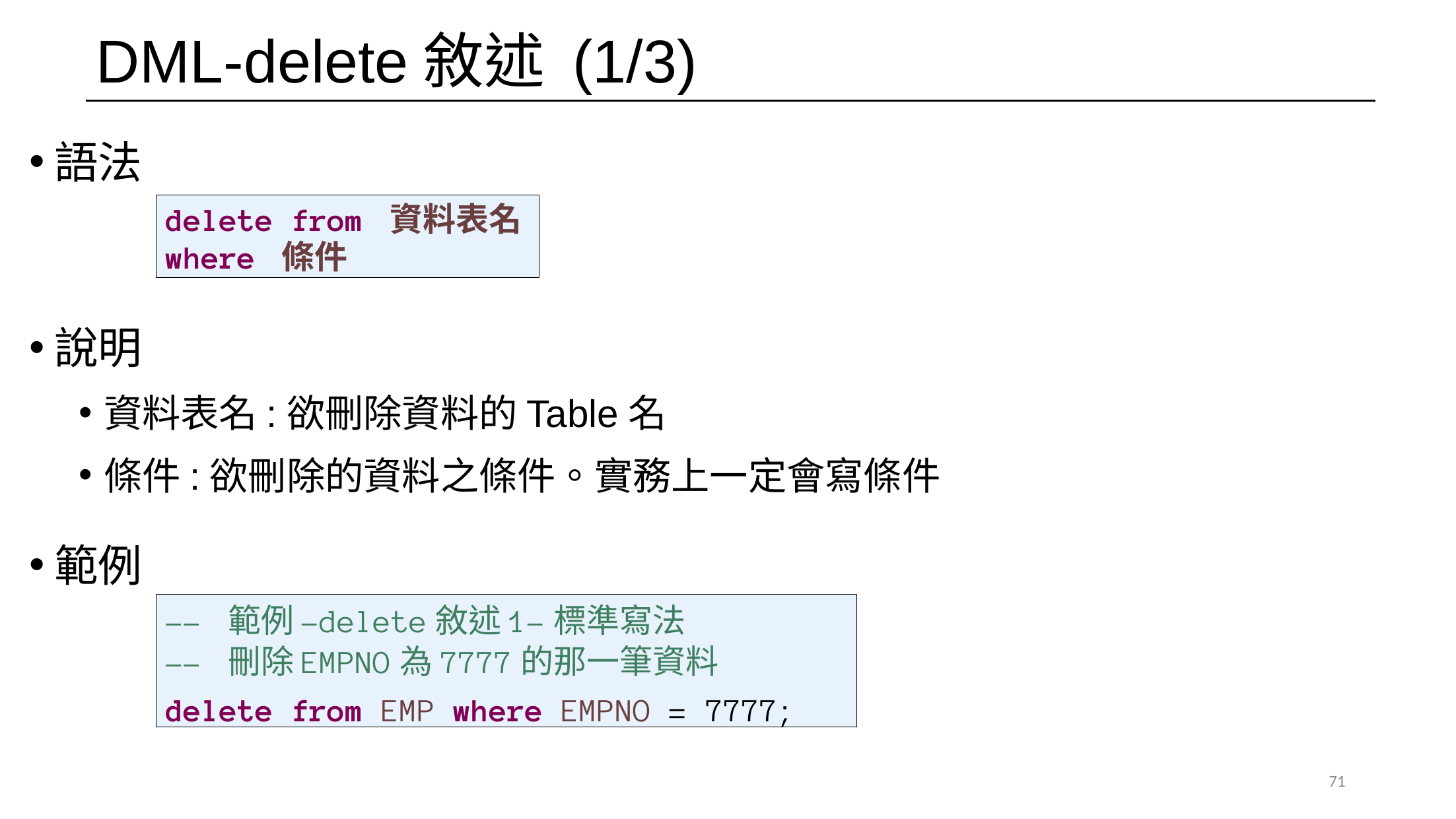

# DML-delete敘述 (1/3)
語法

說明
資料表名:欲刪除資料的Table名
條件:欲刪除的資料之條件。實務上一定會寫條件
範例
delete from 資料表名
where 條件
-- 範例-delete敘述1-標準寫法
-- 刪除EMPNO為7777的那一筆資料
delete from EMP where EMPNO = 7777;
71